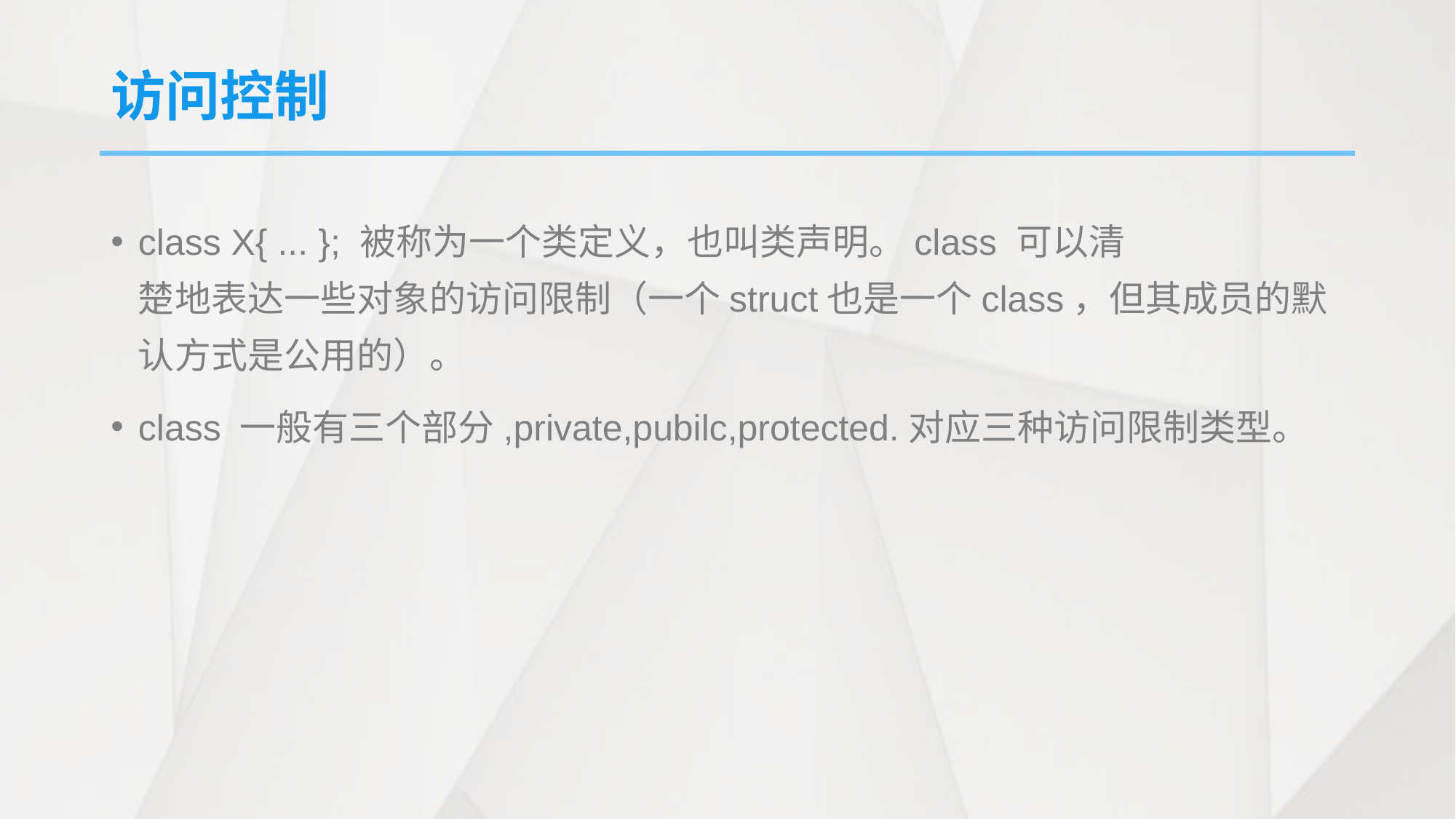

# 访问控制
class X{ ... }; 被称为一个类定义，也叫类声明。class 可以清		楚地表达一些对象的访问限制（一个struct也是一个class，但其成员的默认方式是公用的）。
class 一般有三个部分,private,pubilc,protected.对应三种访问限制类型。